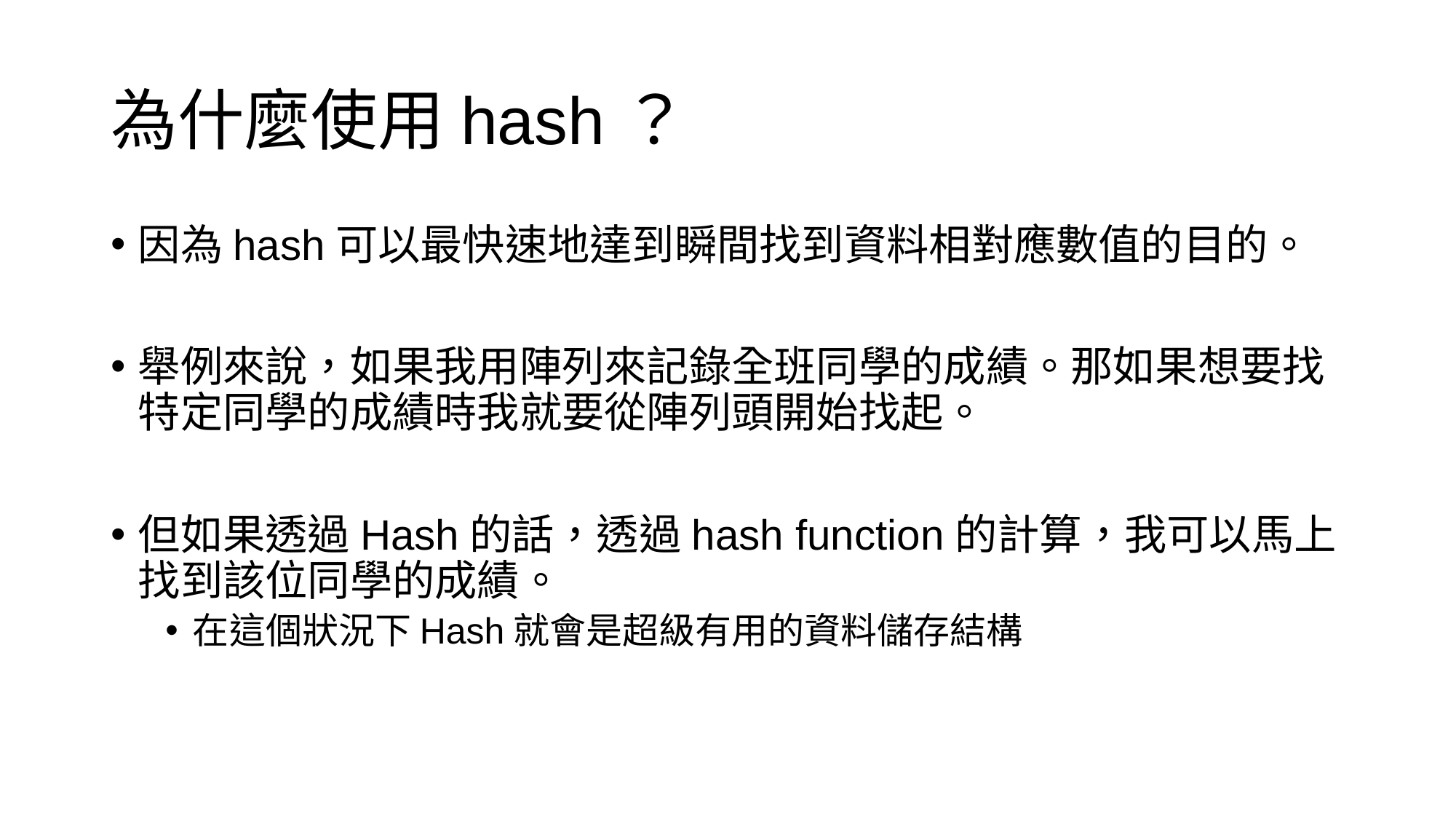

# 為什麼使用hash？
因為hash可以最快速地達到瞬間找到資料相對應數值的目的。

舉例來說，如果我用陣列來記錄全班同學的成績。那如果想要找特定同學的成績時我就要從陣列頭開始找起。

但如果透過Hash的話，透過hash function的計算，我可以馬上找到該位同學的成績。
在這個狀況下Hash就會是超級有用的資料儲存結構